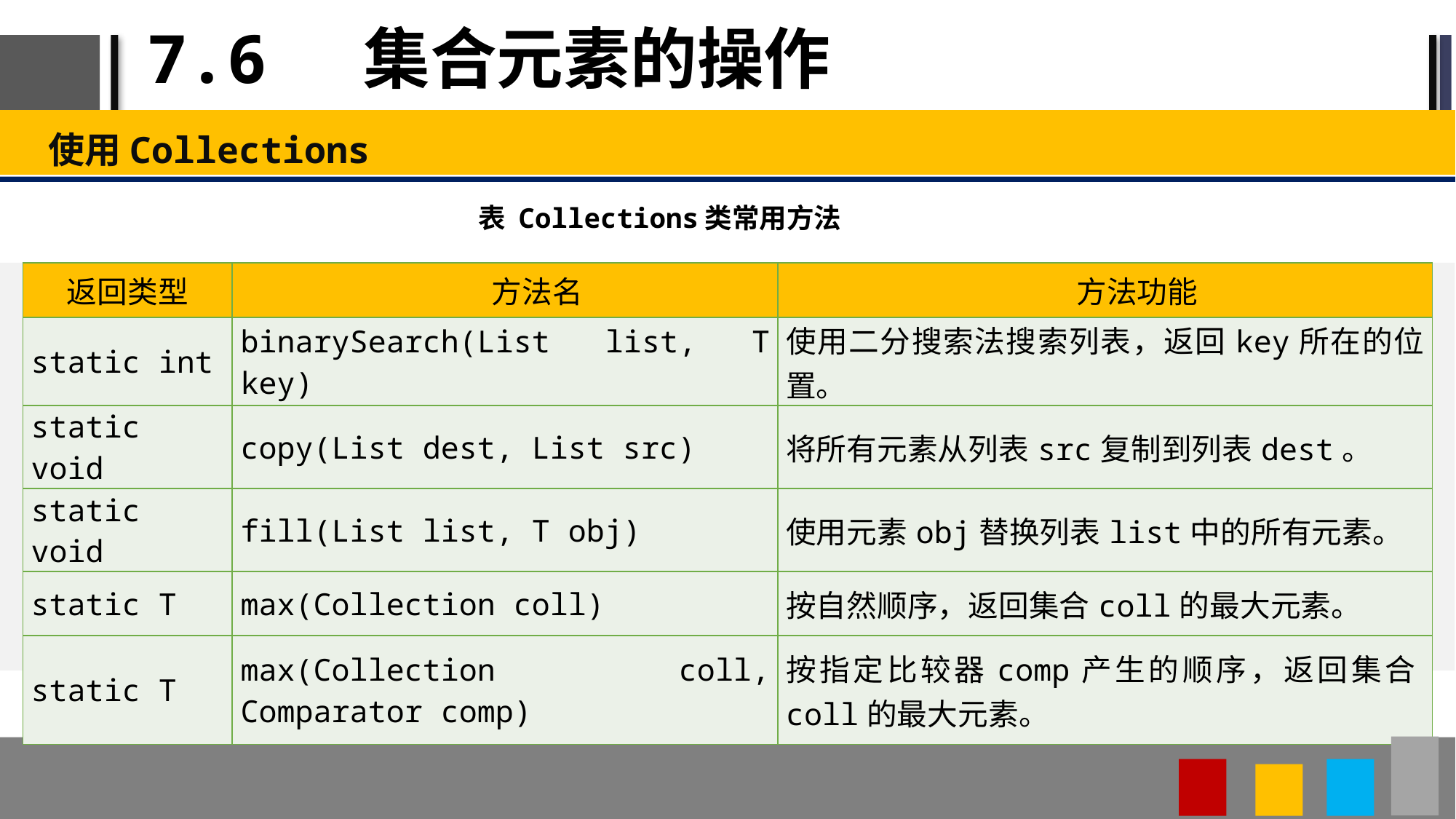

# 7.6  集合元素的操作

使用Collections

表 Collections类常用方法

| 返回类型 | 方法名 | 方法功能 |
| --- | --- | --- |
| static int | binarySearch(List list, T key) | 使用二分搜索法搜索列表，返回key所在的位置。 |
| static void | copy(List dest, List src) | 将所有元素从列表src复制到列表dest。 |
| static void | fill(List list, T obj) | 使用元素obj替换列表list中的所有元素。 |
| static T | max(Collection coll) | 按自然顺序，返回集合coll的最大元素。 |
| static T | max(Collection coll, Comparator comp) | 按指定比较器comp产生的顺序，返回集合coll的最大元素。 |